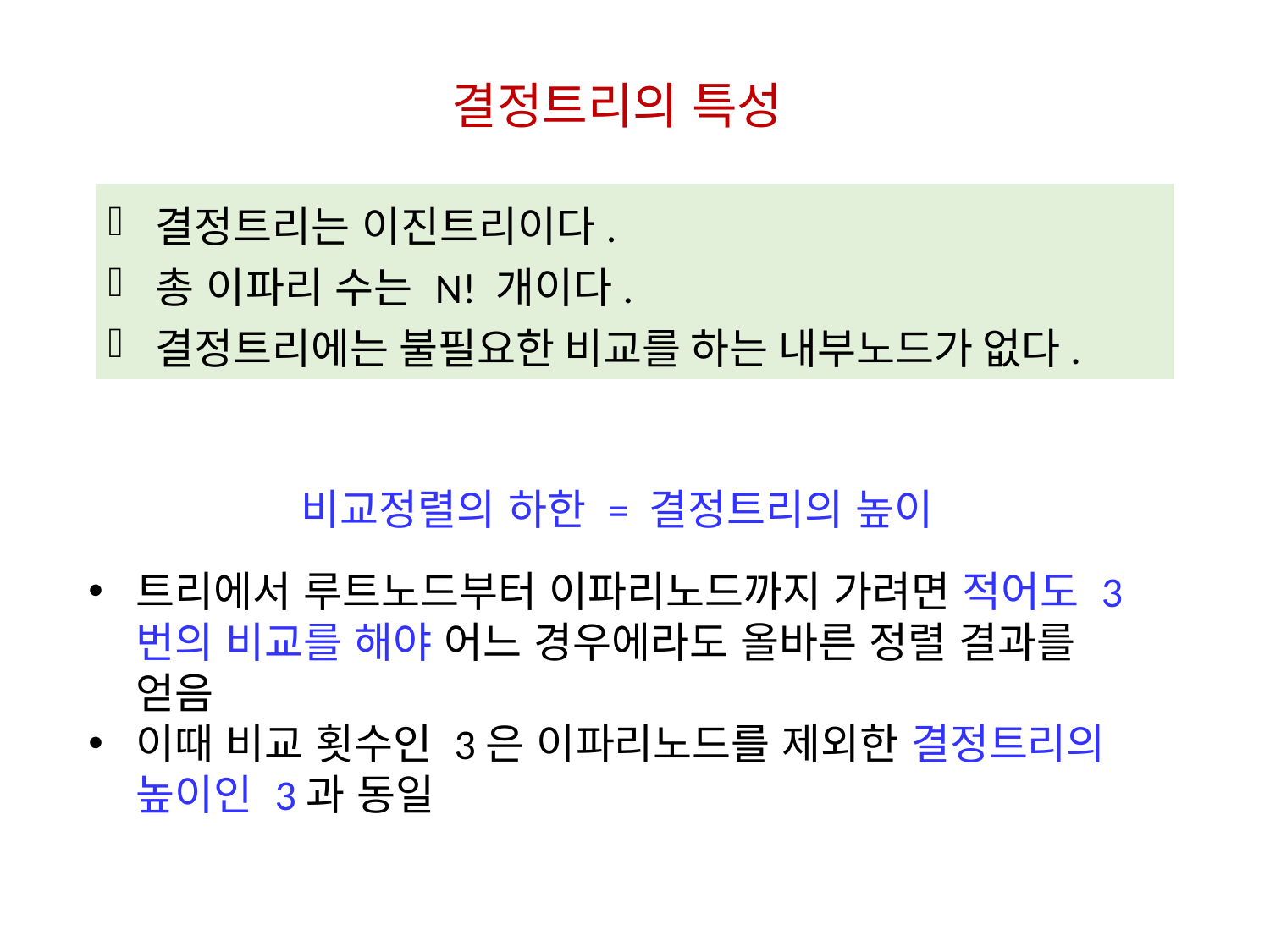

결정트리의 특성
결정트리는 이진트리이다.
총 이파리 수는 N! 개이다.
결정트리에는 불필요한 비교를 하는 내부노드가 없다.
비교정렬의 하한 = 결정트리의 높이
트리에서 루트노드부터 이파리노드까지 가려면 적어도 3번의 비교를 해야 어느 경우에라도 올바른 정렬 결과를 얻음
이때 비교 횟수인 3은 이파리노드를 제외한 결정트리의 높이인 3과 동일